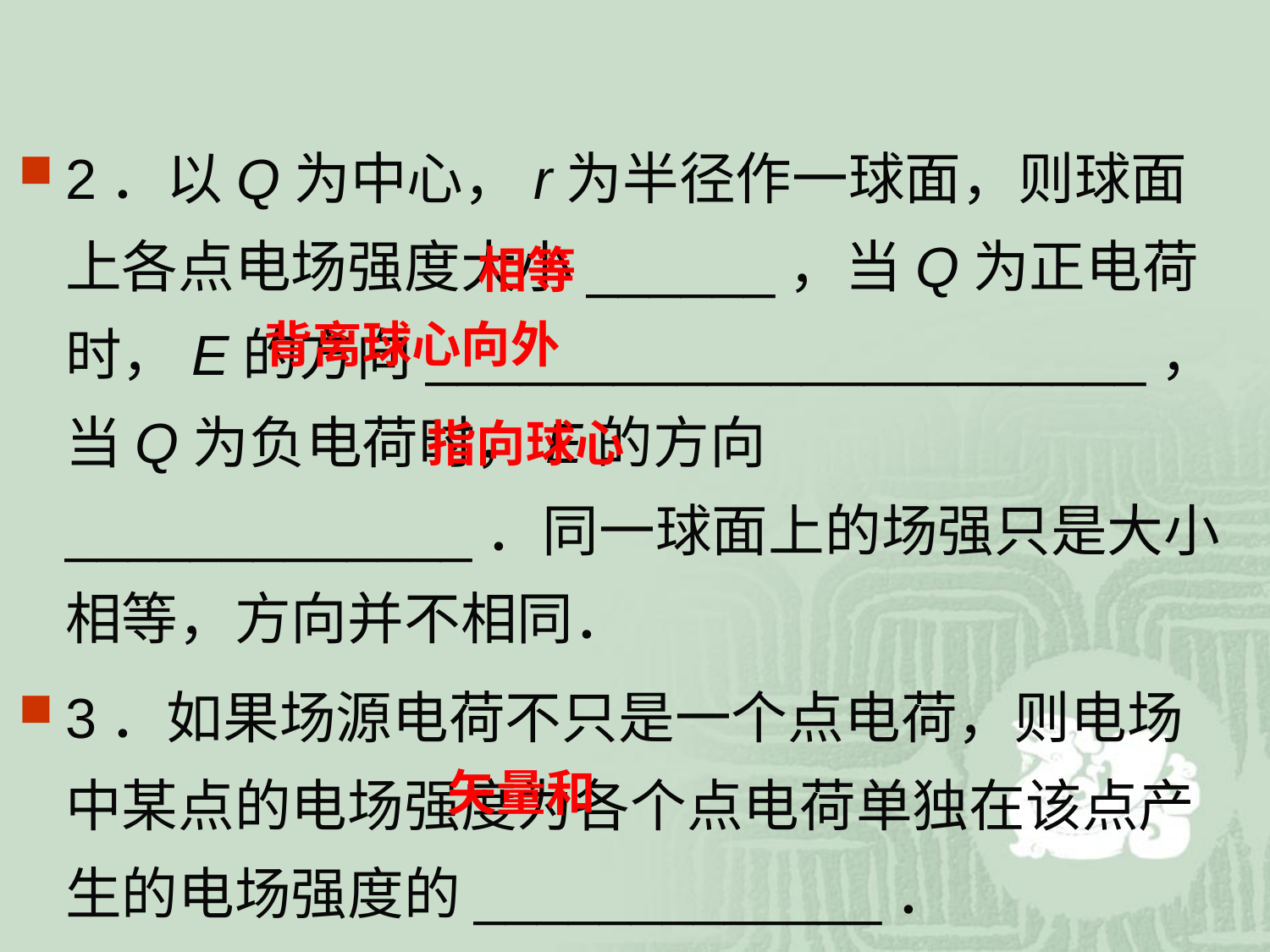

2．以Q为中心，r为半径作一球面，则球面上各点电场强度大小______，当Q为正电荷时，E的方向_______________________，当Q为负电荷时，E的方向_____________．同一球面上的场强只是大小相等，方向并不相同．
3．如果场源电荷不只是一个点电荷，则电场中某点的电场强度为各个点电荷单独在该点产生的电场强度的_____________．
相等
背离球心向外
指向球心
矢量和